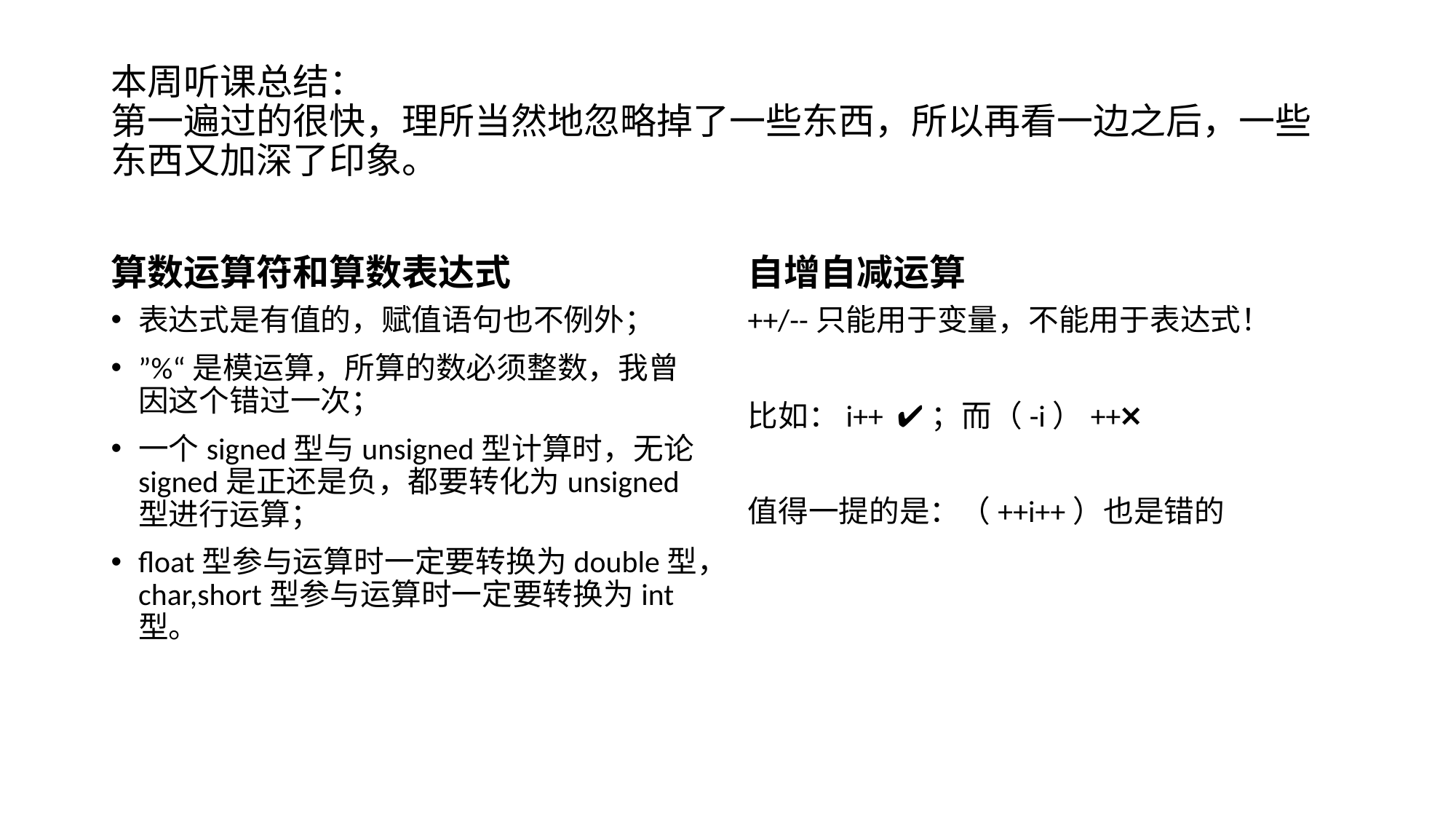

# 本周听课总结： 第一遍过的很快，理所当然地忽略掉了一些东西，所以再看一边之后，一些东西又加深了印象。
算数运算符和算数表达式
自增自减运算
表达式是有值的，赋值语句也不例外；
”%“是模运算，所算的数必须整数，我曾因这个错过一次；
一个signed型与unsigned型计算时，无论signed是正还是负，都要转化为unsigned型进行运算；
float型参与运算时一定要转换为double型，char,short型参与运算时一定要转换为int型。
++/--只能用于变量，不能用于表达式！

比如：i++  ✔；而（-i）++❌

值得一提的是：（++i++）也是错的